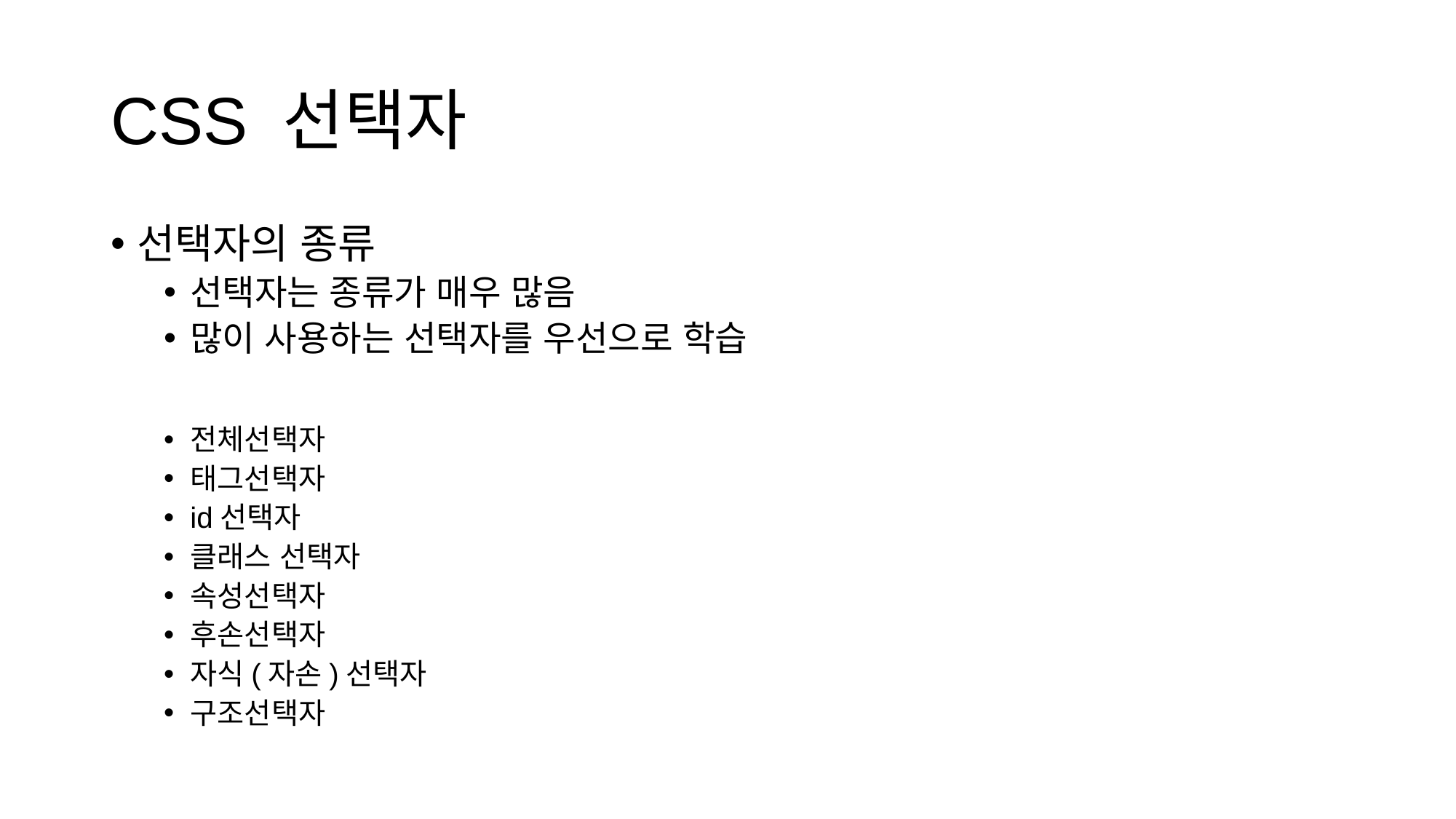

# CSS 선택자
선택자의 종류
선택자는 종류가 매우 많음
많이 사용하는 선택자를 우선으로 학습

전체선택자
태그선택자
id선택자
클래스 선택자
속성선택자
후손선택자
자식(자손)선택자
구조선택자